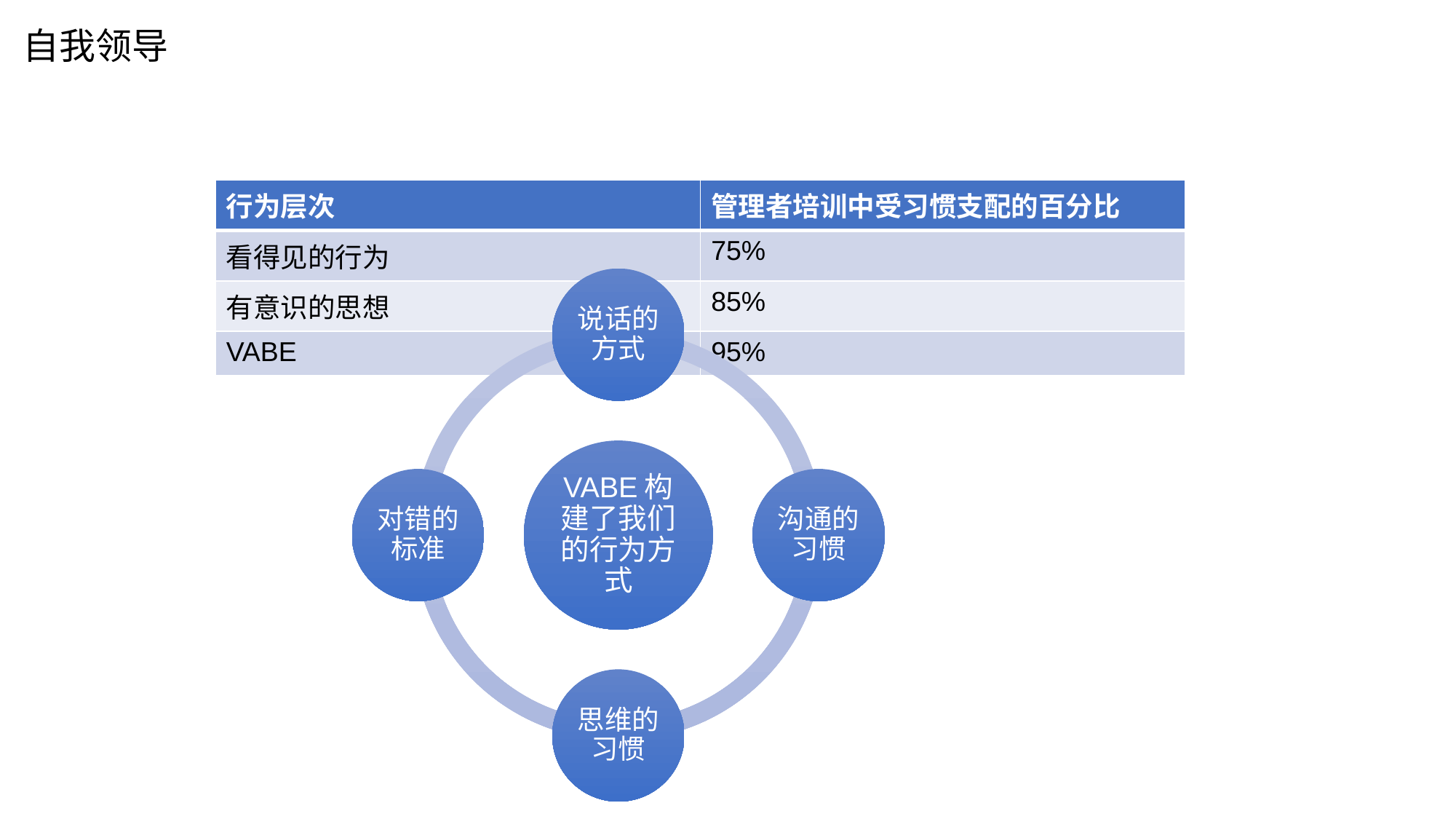

# 自我领导
| 行为层次 | 管理者培训中受习惯支配的百分比 |
| --- | --- |
| 看得见的行为 | 75% |
| 有意识的思想 | 85% |
| VABE | 95% |
VABE构建了我们的行为方式
说话的方式
沟通的习惯
思维的习惯
对错的标准